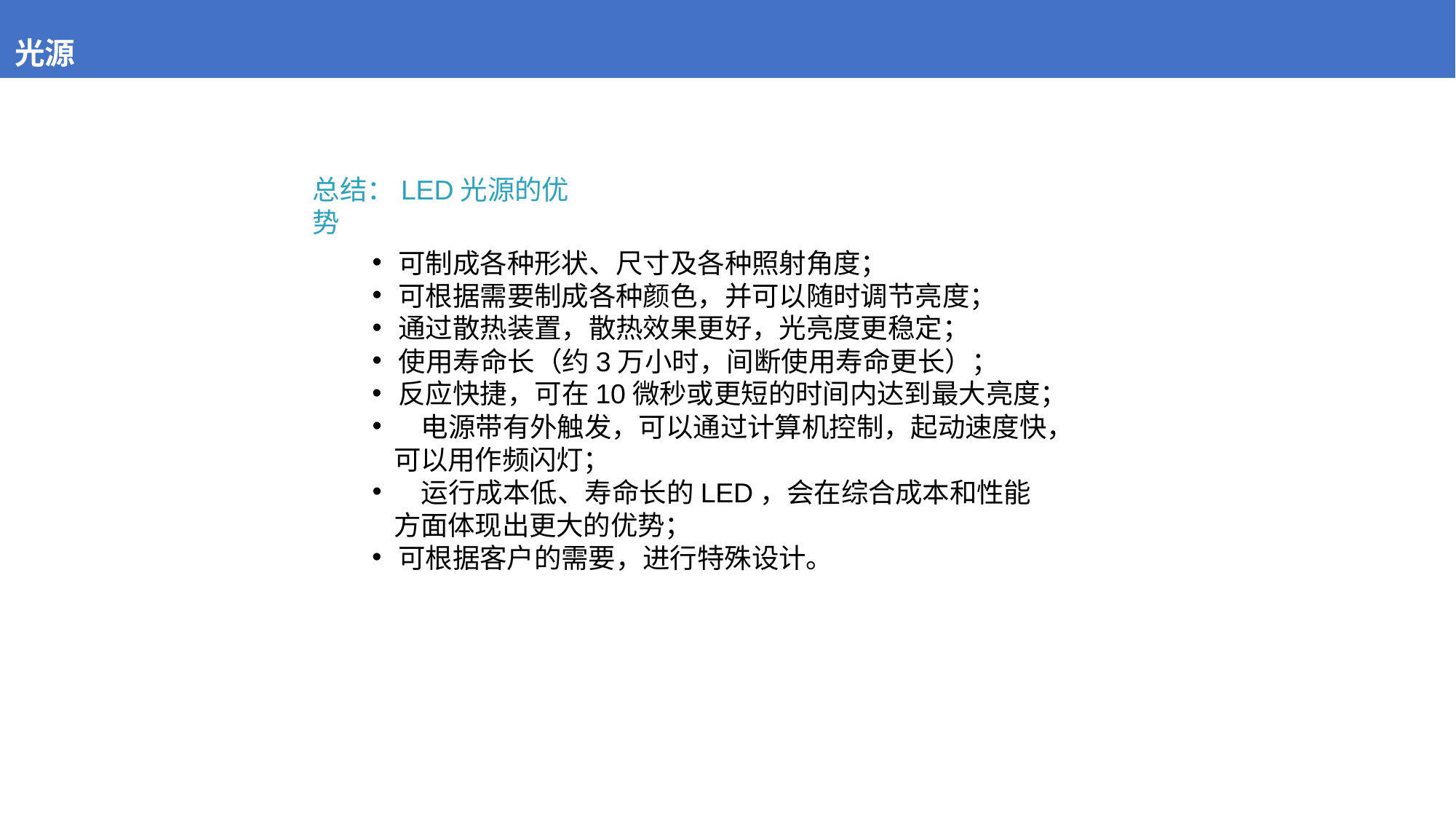

# 光源
总结：LED光源的优势
可制成各种形状、尺寸及各种照射角度；
可根据需要制成各种颜色，并可以随时调节亮度；
通过散热装置，散热效果更好，光亮度更稳定；
使用寿命长（约3万小时，间断使用寿命更长）；
反应快捷，可在10微秒或更短的时间内达到最大亮度；
	电源带有外触发，可以通过计算机控制，起动速度快，可以用作频闪灯；
	运行成本低、寿命长的LED，会在综合成本和性能方面体现出更大的优势；
可根据客户的需要，进行特殊设计。